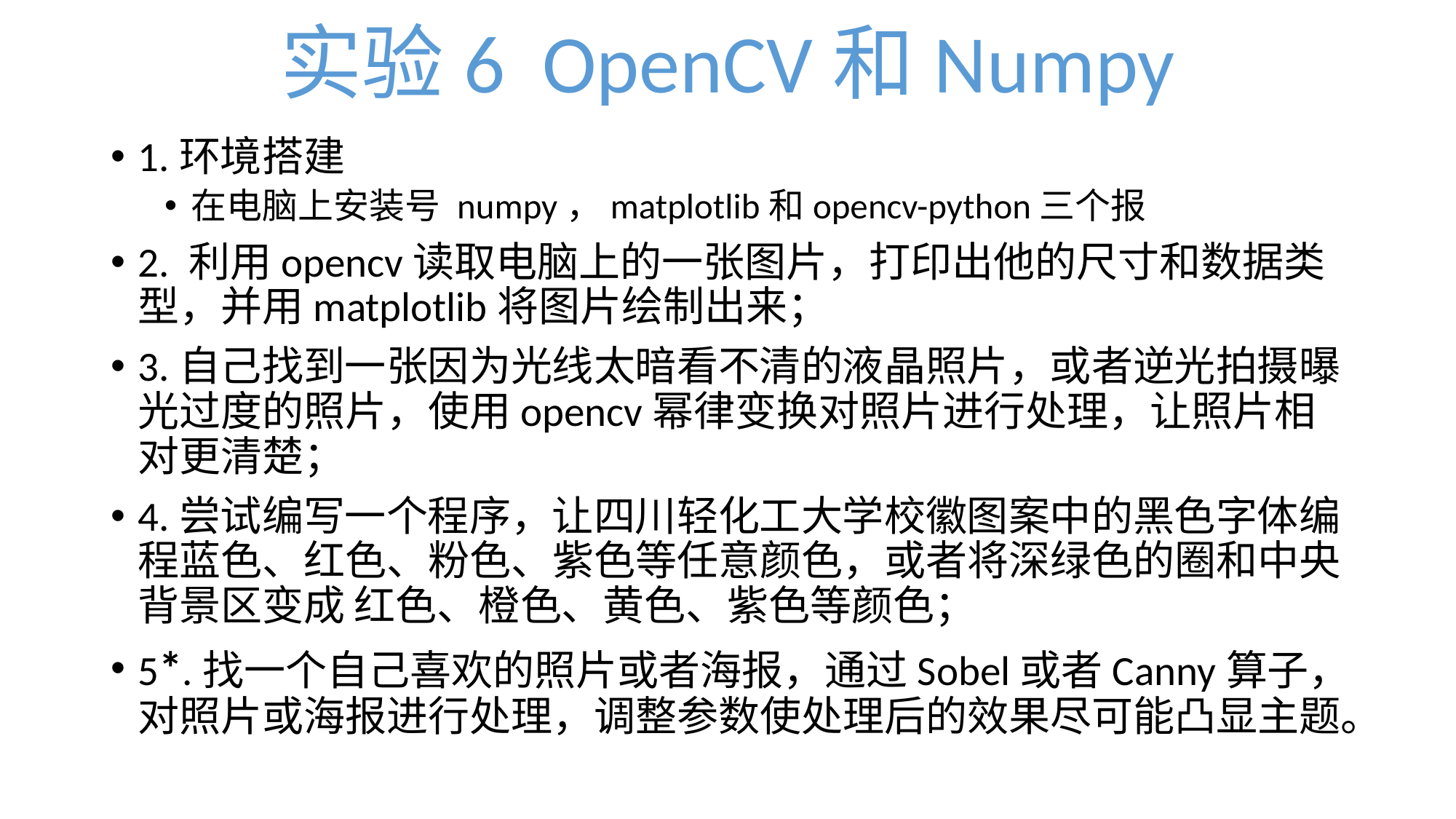

实验6  OpenCV和Numpy
1.环境搭建
在电脑上安装号 numpy，matplotlib和opencv-python三个报
2. 利用opencv读取电脑上的一张图片，打印出他的尺寸和数据类型，并用matplotlib将图片绘制出来；
3.自己找到一张因为光线太暗看不清的液晶照片，或者逆光拍摄曝光过度的照片，使用opencv幂律变换对照片进行处理，让照片相对更清楚；
4.尝试编写一个程序，让四川轻化工大学校徽图案中的黑色字体编程蓝色、红色、粉色、紫色等任意颜色，或者将深绿色的圈和中央背景区变成 红色、橙色、黄色、紫色等颜色；
5*.找一个自己喜欢的照片或者海报，通过Sobel或者Canny算子，对照片或海报进行处理，调整参数使处理后的效果尽可能凸显主题。